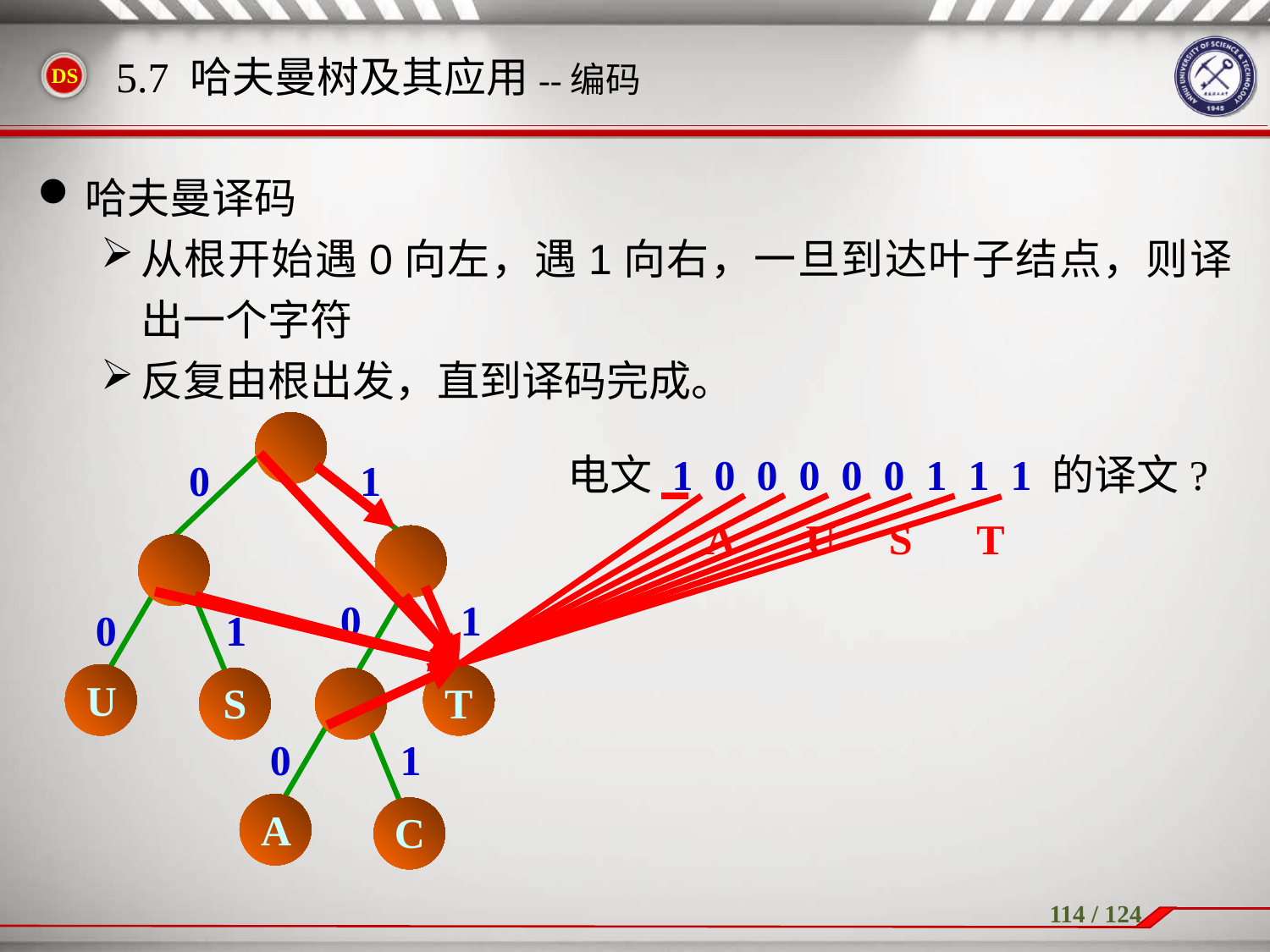

5.7 哈夫曼树及其应用--编码
哈夫曼译码
从根开始遇0向左，遇1向右，一旦到达叶子结点，则译出一个字符
反复由根出发，直到译码完成。

0
1

0
1
0
1

T

U

S

0
1

A

C
电文 1  0  0  0  0  0  1  1  1 的译文?
A
U
S
T